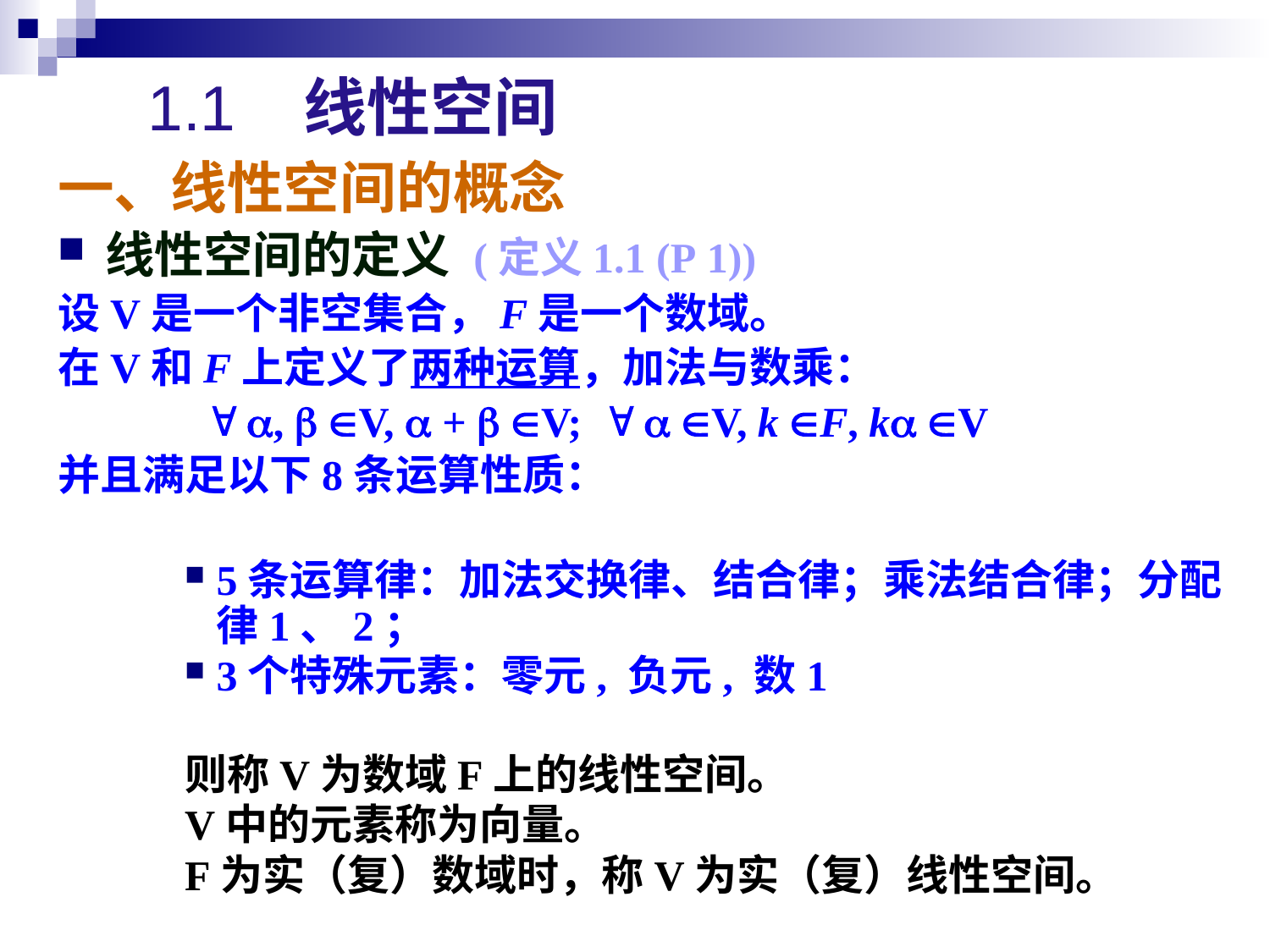

1.1   线性空间
一、线性空间的概念
线性空间的定义 (定义1.1 (P 1))
设V是一个非空集合，F是一个数域。
在V和F上定义了两种运算，加法与数乘：
              ∀ α, β ∈V, α + β ∈V;  ∀ α ∈V, k ∈F, kα ∈V
并且满足以下8条运算性质：

5条运算律：加法交换律、结合律；乘法结合律；分配律1、2；
3个特殊元素：零元, 负元, 数1

则称V为数域F上的线性空间。
V中的元素称为向量。
F为实（复）数域时，称V为实（复）线性空间。